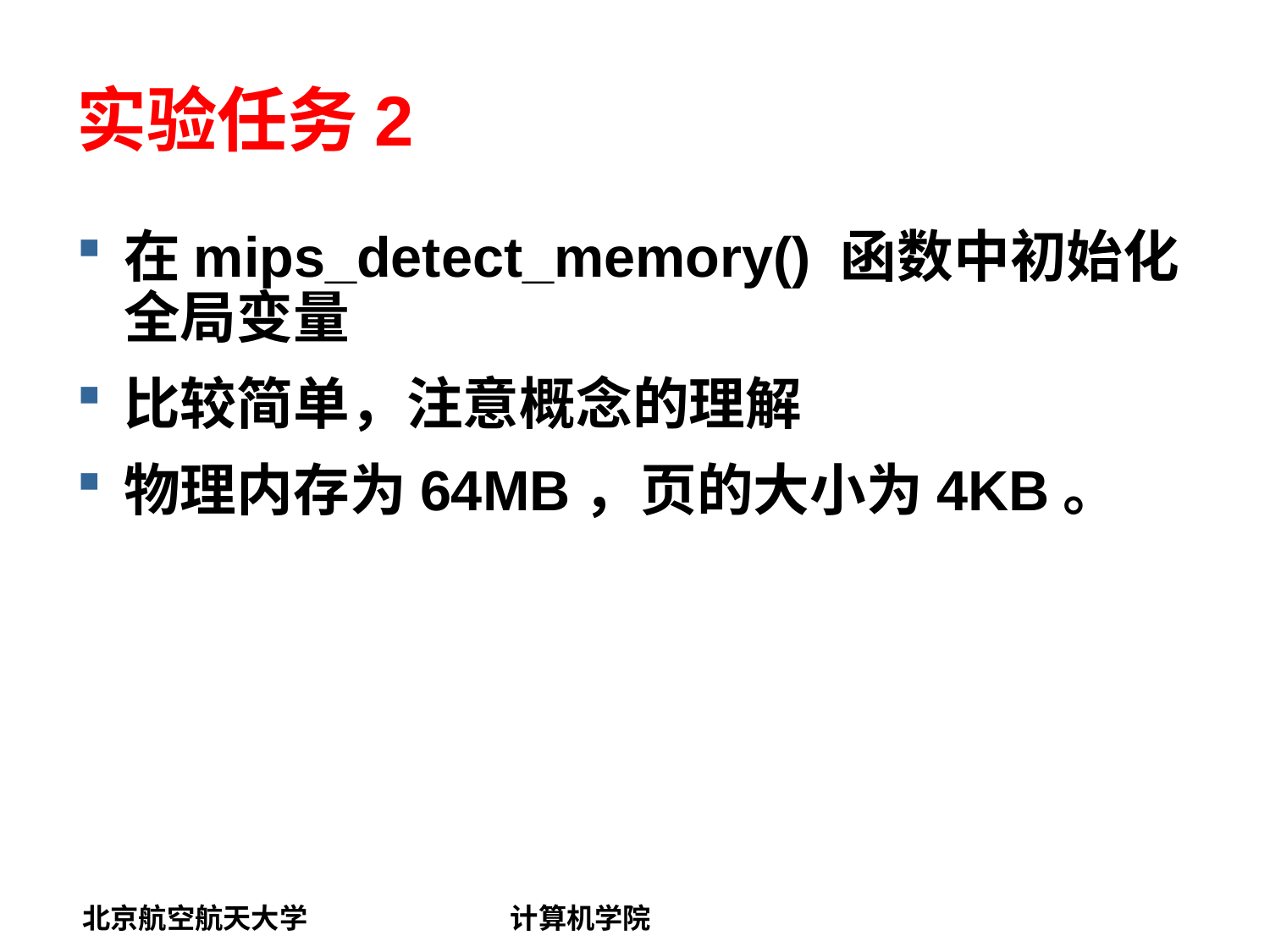

# 实验任务2
在mips_detect_memory() 函数中初始化全局变量
比较简单，注意概念的理解
物理内存为64MB，页的大小为4KB。